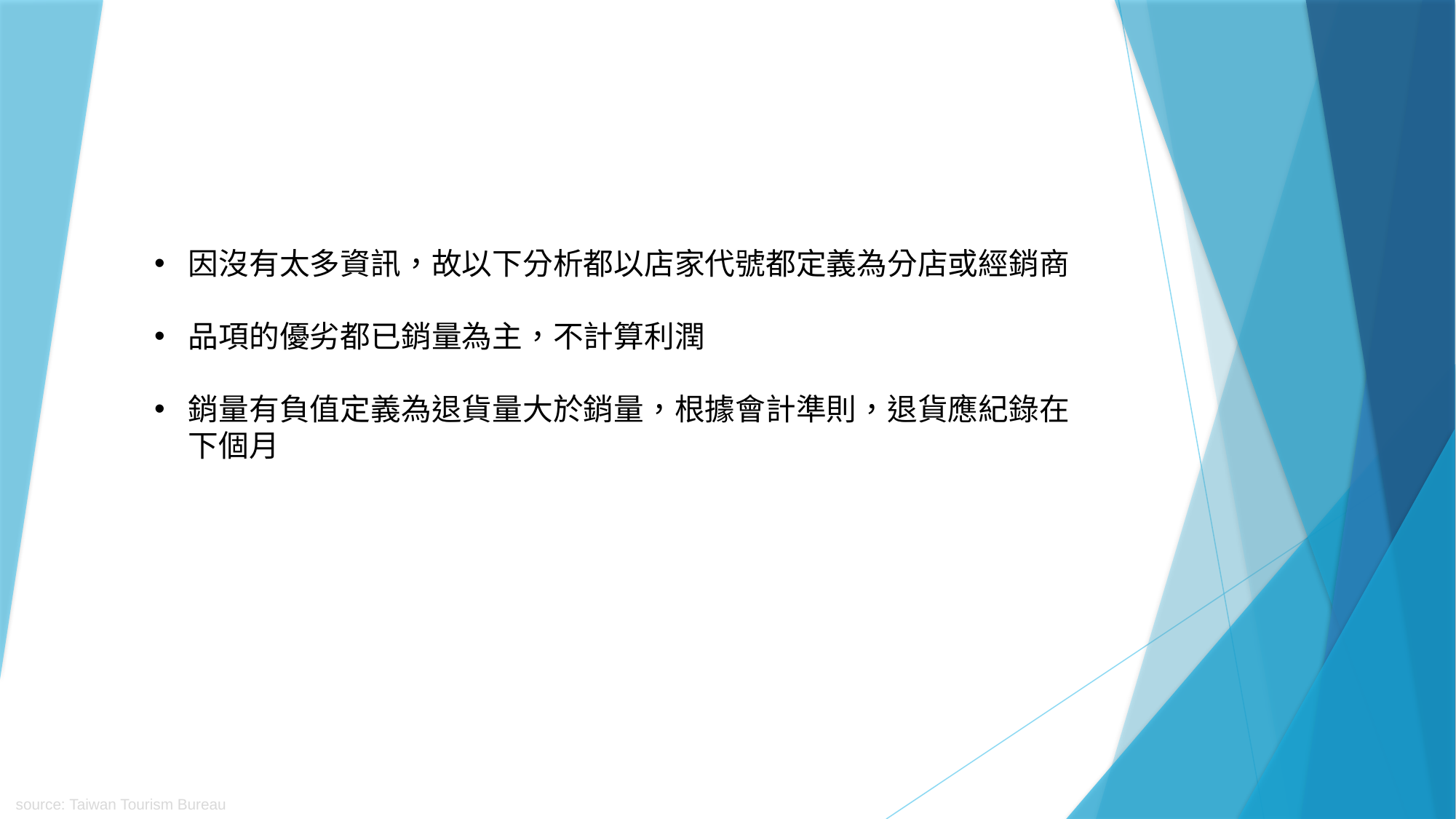

因沒有太多資訊，故以下分析都以店家代號都定義為分店或經銷商

品項的優劣都已銷量為主，不計算利潤

銷量有負值定義為退貨量大於銷量，根據會計準則，退貨應紀錄在下個月
source: Taiwan Tourism Bureau